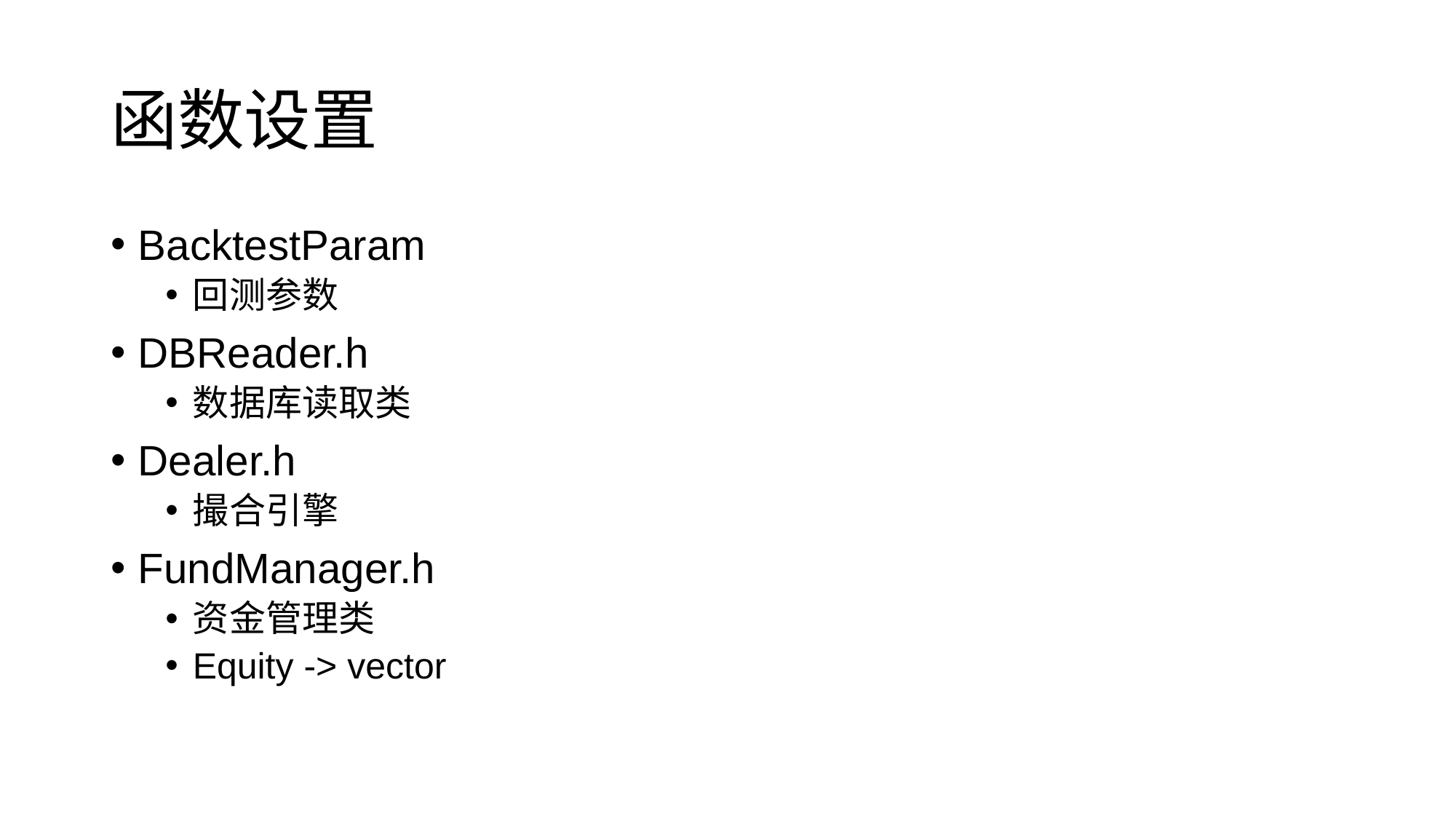

# 函数设置
BacktestParam
回测参数
DBReader.h
数据库读取类
Dealer.h
撮合引擎
FundManager.h
资金管理类
Equity -> vector